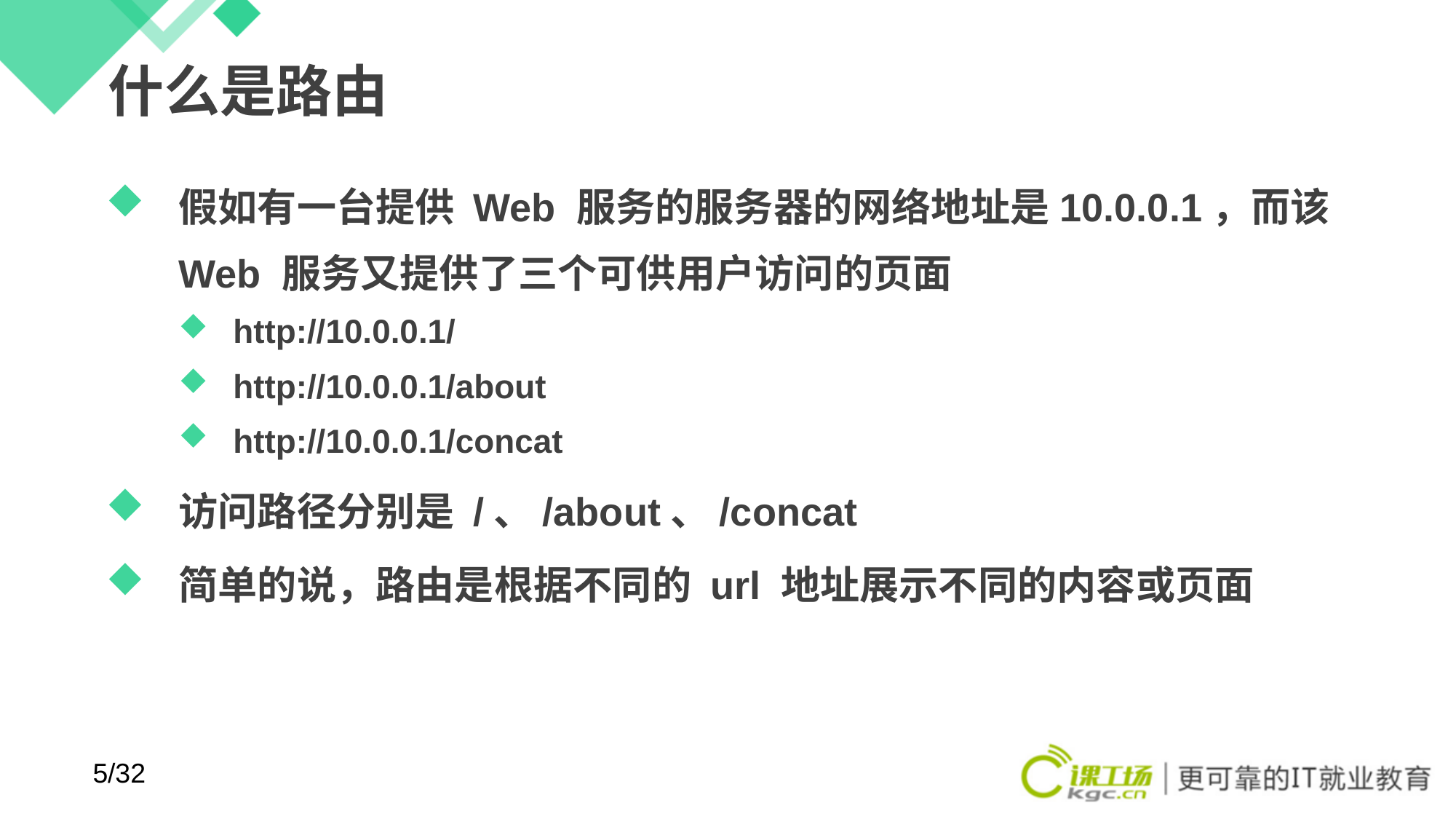

# 什么是路由
假如有一台提供 Web 服务的服务器的网络地址是10.0.0.1，而该 Web 服务又提供了三个可供用户访问的页面
http://10.0.0.1/
http://10.0.0.1/about
http://10.0.0.1/concat
访问路径分别是 /、/about、/concat
简单的说，路由是根据不同的 url 地址展示不同的内容或页面